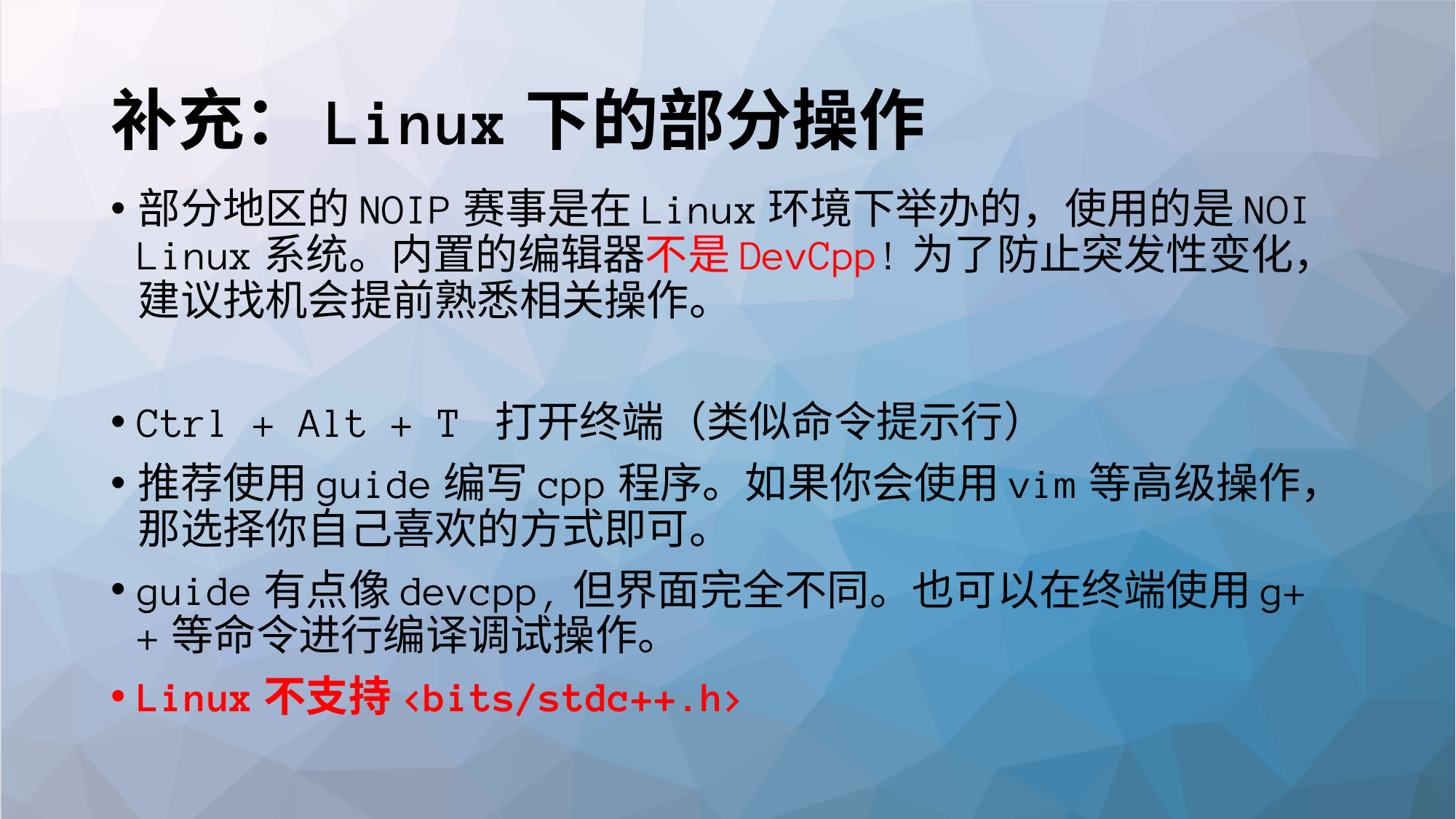

# 补充：Linux下的部分操作
部分地区的NOIP赛事是在Linux环境下举办的，使用的是NOI Linux系统。内置的编辑器不是DevCpp!为了防止突发性变化，建议找机会提前熟悉相关操作。

Ctrl + Alt + T 打开终端（类似命令提示行）
推荐使用guide编写cpp程序。如果你会使用vim等高级操作，那选择你自己喜欢的方式即可。
guide有点像devcpp,但界面完全不同。也可以在终端使用g++等命令进行编译调试操作。
Linux不支持<bits/stdc++.h>